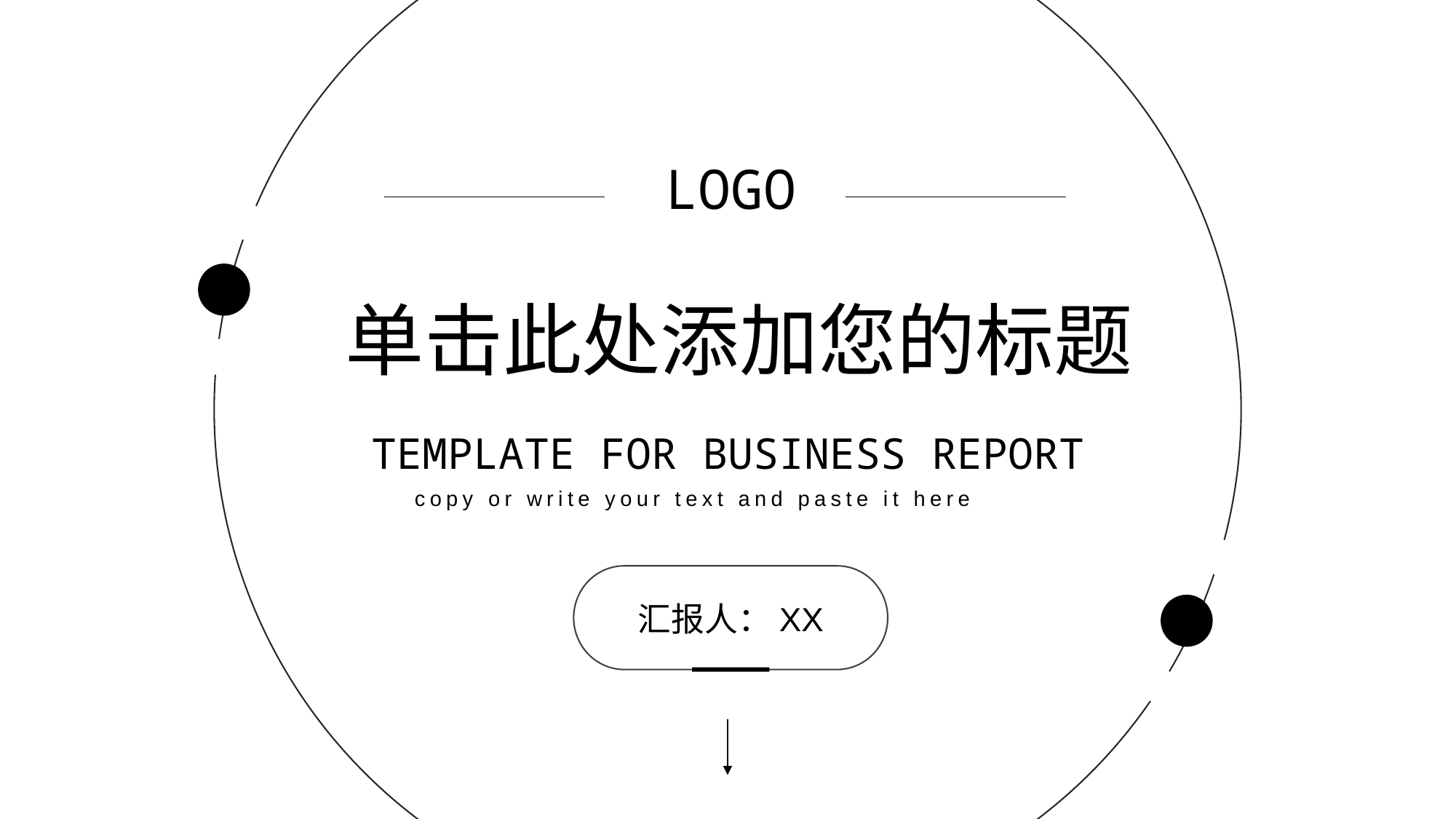

LOGO
单击此处添加您的标题
TEMPLATE FOR BUSINESS REPORT
copy or write your text and paste it here

汇报人：XX